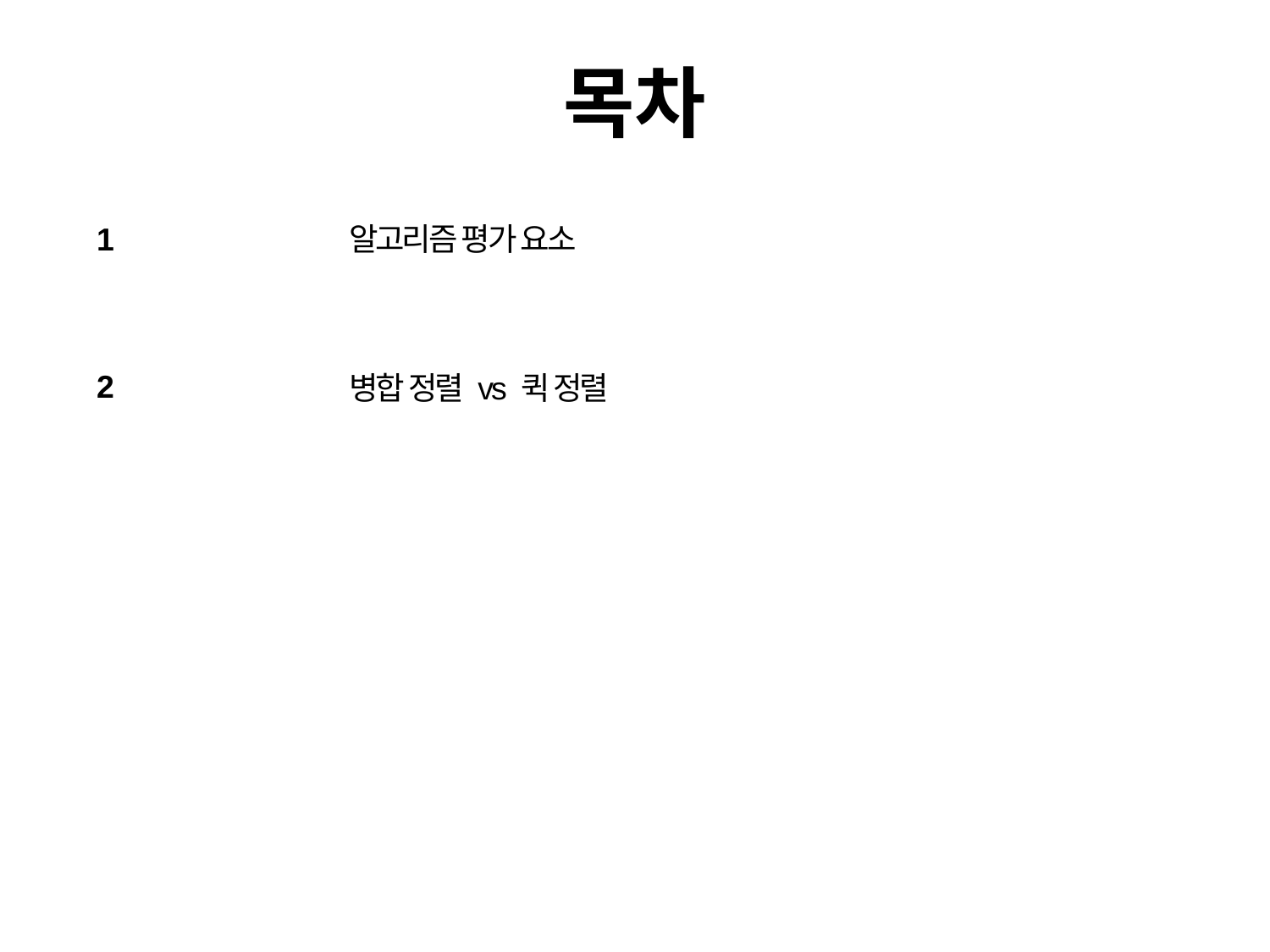

# 목차
1
알고리즘 평가 요소

2
병합 정렬 vs 퀵 정렬